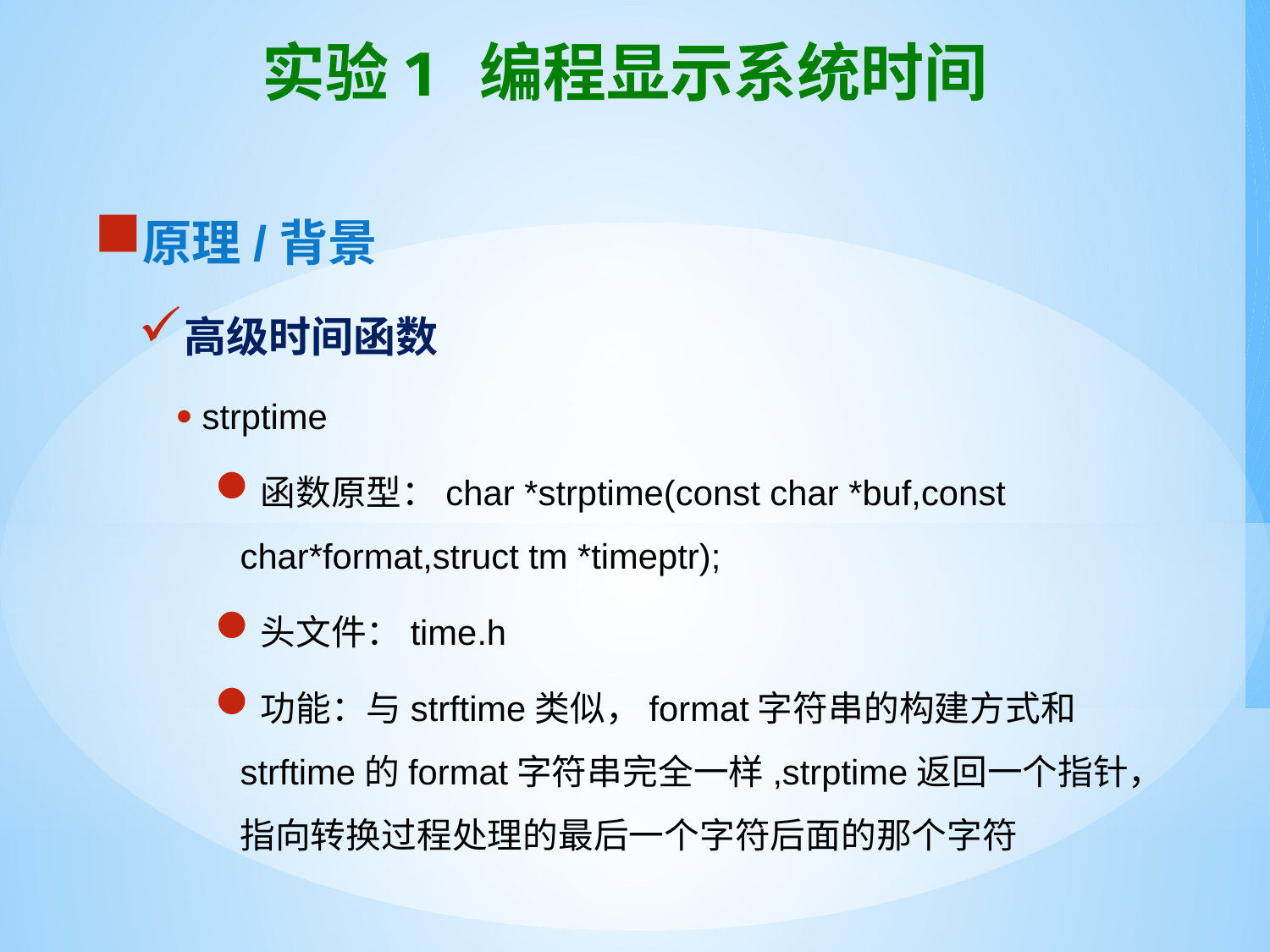

# 实验1  编程显示系统时间
原理/背景
高级时间函数
strptime
函数原型：char *strptime(const char *buf,const char*format,struct tm *timeptr);
头文件：time.h
功能：与strftime类似，format字符串的构建方式和strftime的format字符串完全一样,strptime返回一个指针，指向转换过程处理的最后一个字符后面的那个字符